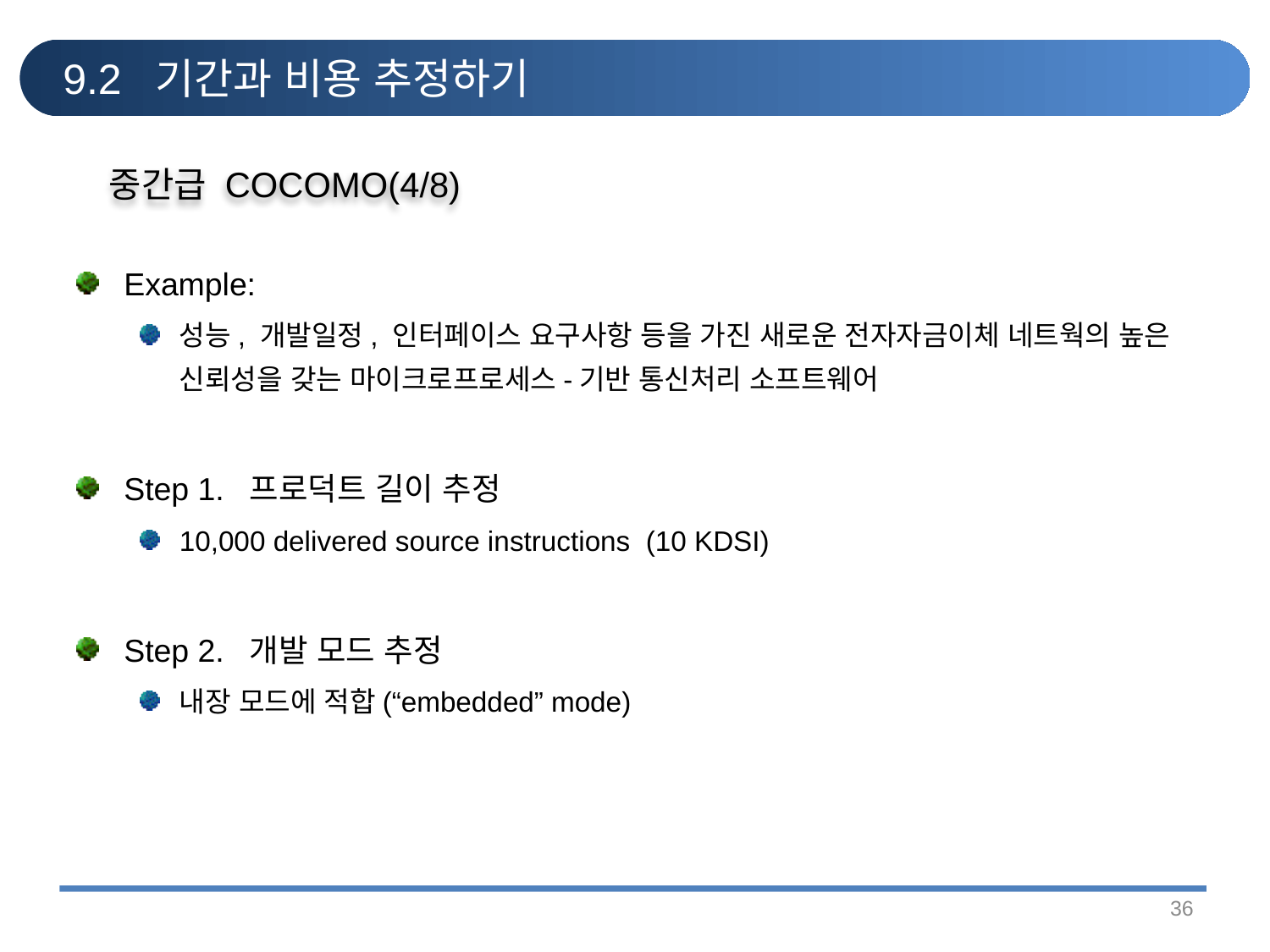

# 9.2  기간과 비용 추정하기
중간급 COCOMO(4/8)
Example:
성능, 개발일정, 인터페이스 요구사항 등을 가진 새로운 전자자금이체 네트웍의 높은 신뢰성을 갖는 마이크로프로세스-기반 통신처리 소프트웨어

Step 1.  프로덕트 길이 추정
10,000 delivered source instructions  (10 KDSI)

Step 2.  개발 모드 추정
내장 모드에 적합(“embedded” mode)
36